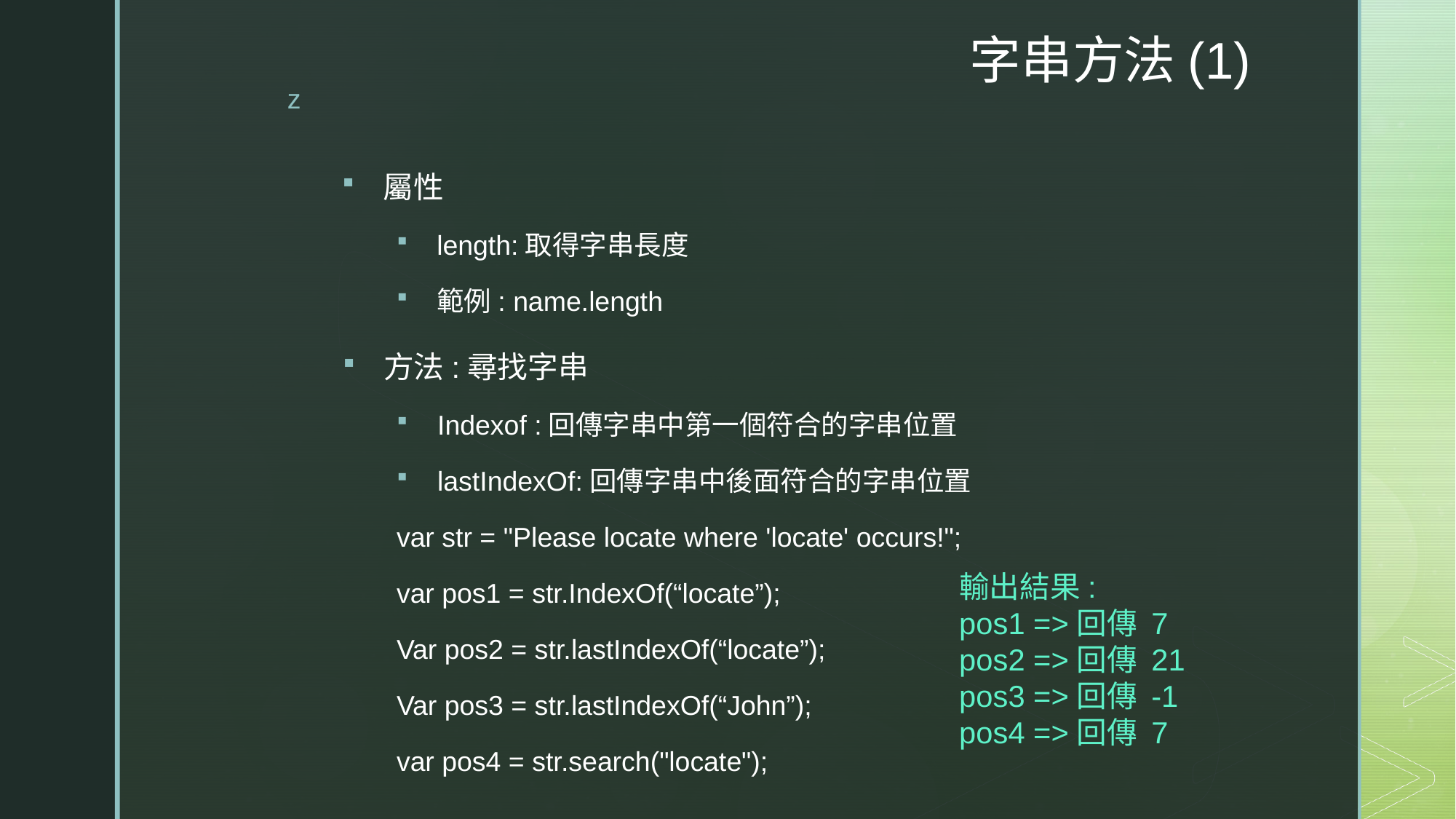

# 字串方法(1)
屬性
length:取得字串長度
範例: name.length
方法:尋找字串
Indexof :回傳字串中第一個符合的字串位置
lastIndexOf:回傳字串中後面符合的字串位置
var str = "Please locate where 'locate' occurs!";
var pos1 = str.IndexOf(“locate”);
Var pos2 = str.lastIndexOf(“locate”);
Var pos3 = str.lastIndexOf(“John”);
var pos4 = str.search("locate");

輸出結果:
pos1 =>回傳 7
pos2 =>回傳 21
pos3 =>回傳 -1
pos4 =>回傳 7